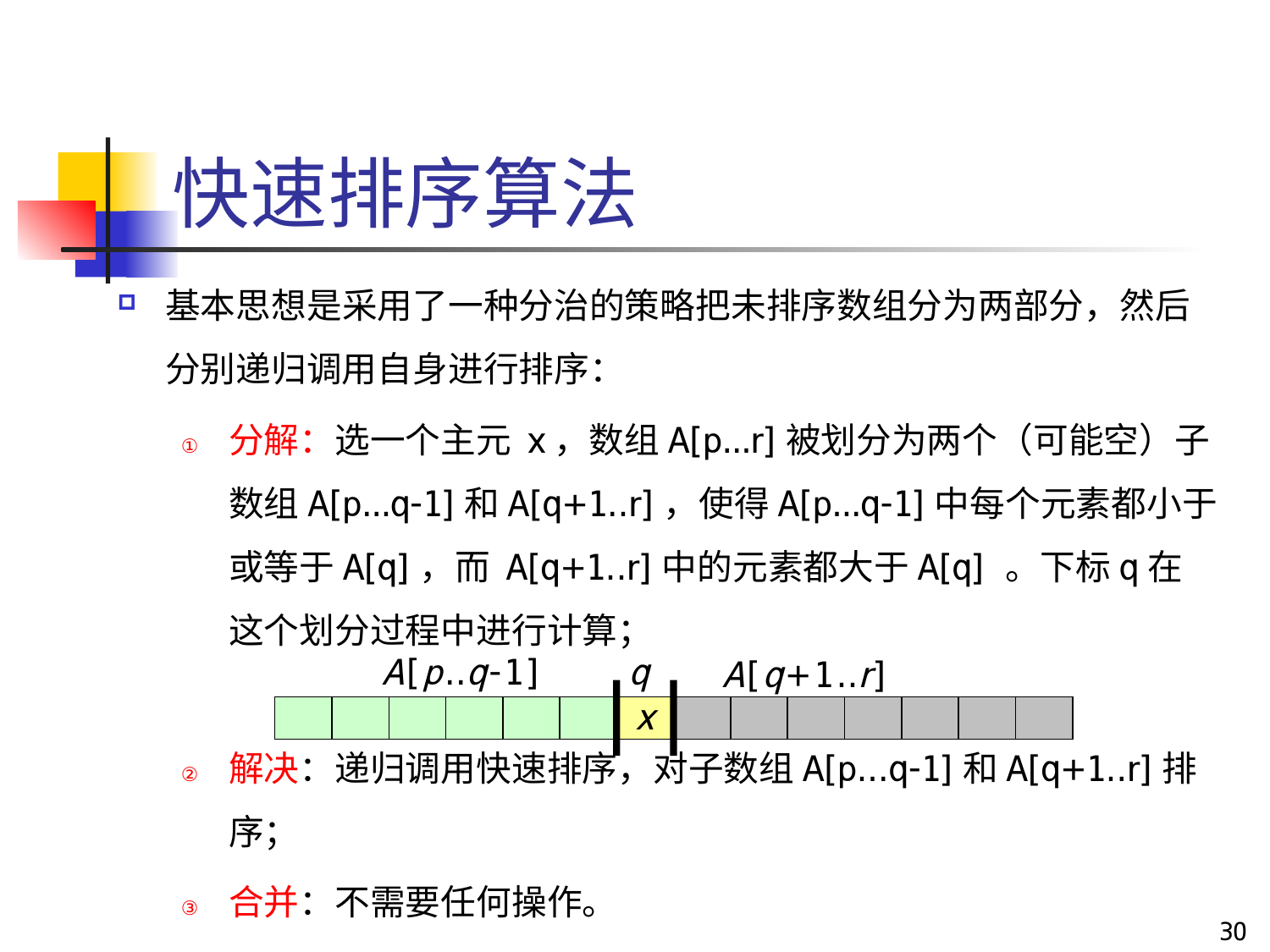

快速排序算法
基本思想是采用了一种分治的策略把未排序数组分为两部分，然后分别递归调用自身进行排序：
分解：选一个主元 x，数组A[p…r]被划分为两个（可能空）子数组A[p…q-1]和A[q+1..r]，使得A[p…q-1]中每个元素都小于或等于A[q]，而 A[q+1..r]中的元素都大于A[q] 。下标q在这个划分过程中进行计算；

解决：递归调用快速排序，对子数组A[p...q-1]和A[q+1..r]排序；
合并：不需要任何操作。
q
A[p..q-1]
A[q+1..r]

x

30